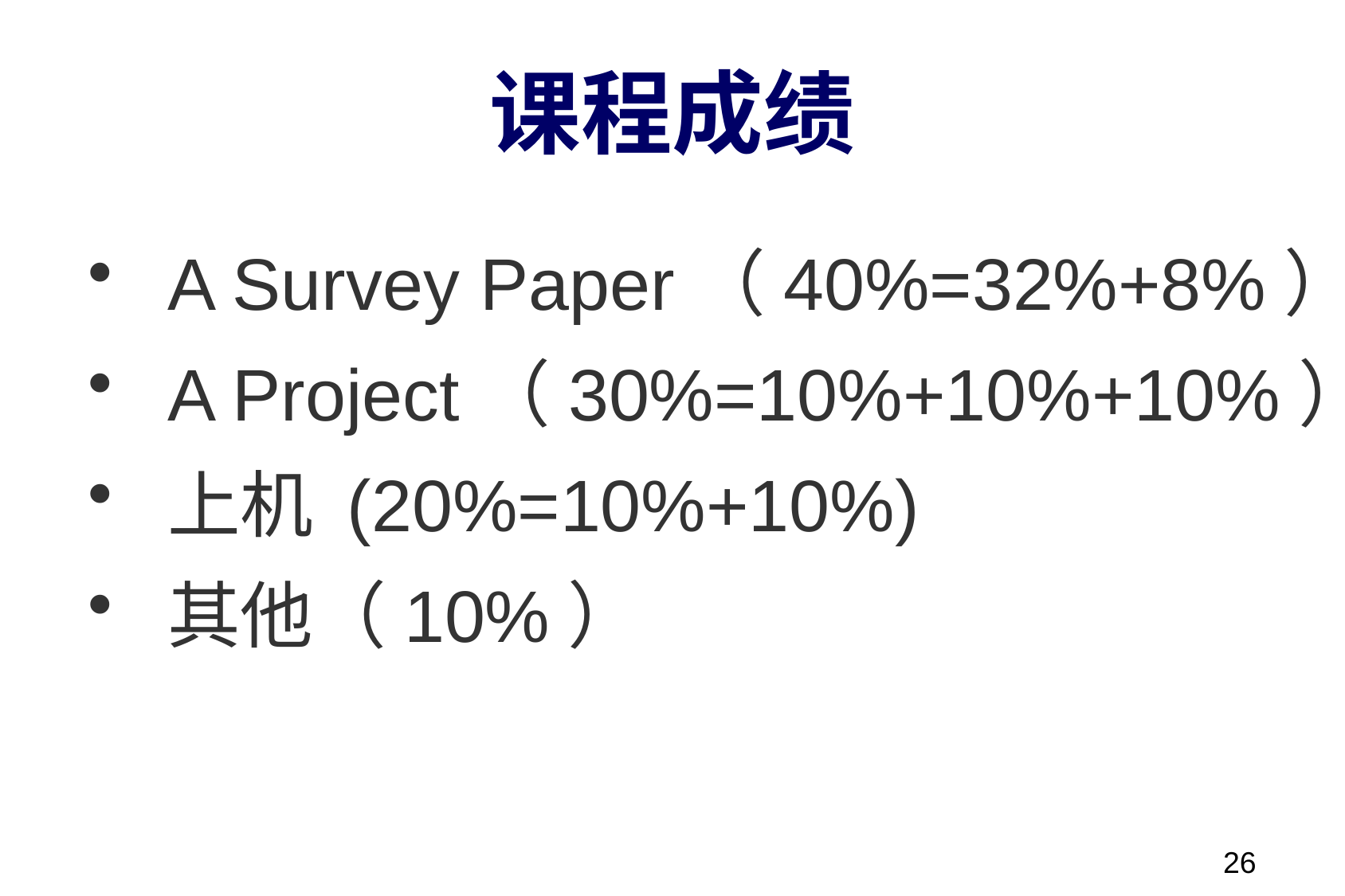

# 课程成绩
A Survey Paper（40%=32%+8%）
A Project（30%=10%+10%+10%）
上机 (20%=10%+10%)
其他（10%）
26